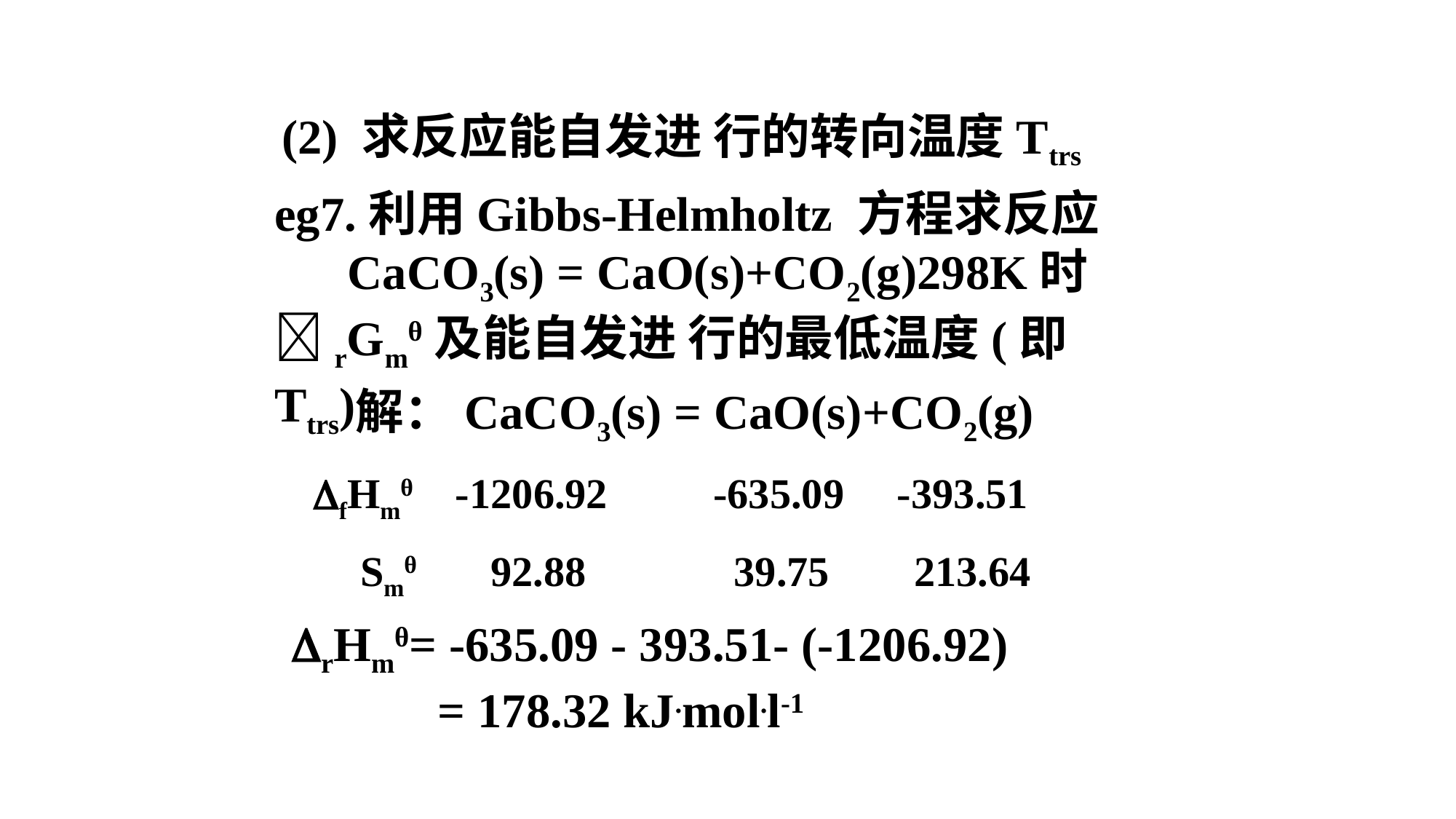

(2) 求反应能自发进 行的转向温度Ttrs
eg7.利用Gibbs-Helmholtz 方程求反应
      CaCO3(s) = CaO(s)+CO2(g)298K时ΔrGmθ及能自发进 行的最低温度(即Ttrs)

解：CaCO3(s) = CaO(s)+CO2(g)
ΔfHmθ    -1206.92          -635.09     -393.51
Smθ       92.88              39.75        213.64
ΔrHmθ= -635.09 - 393.51- (-1206.92)
            = 178.32 kJ.mol.l-1